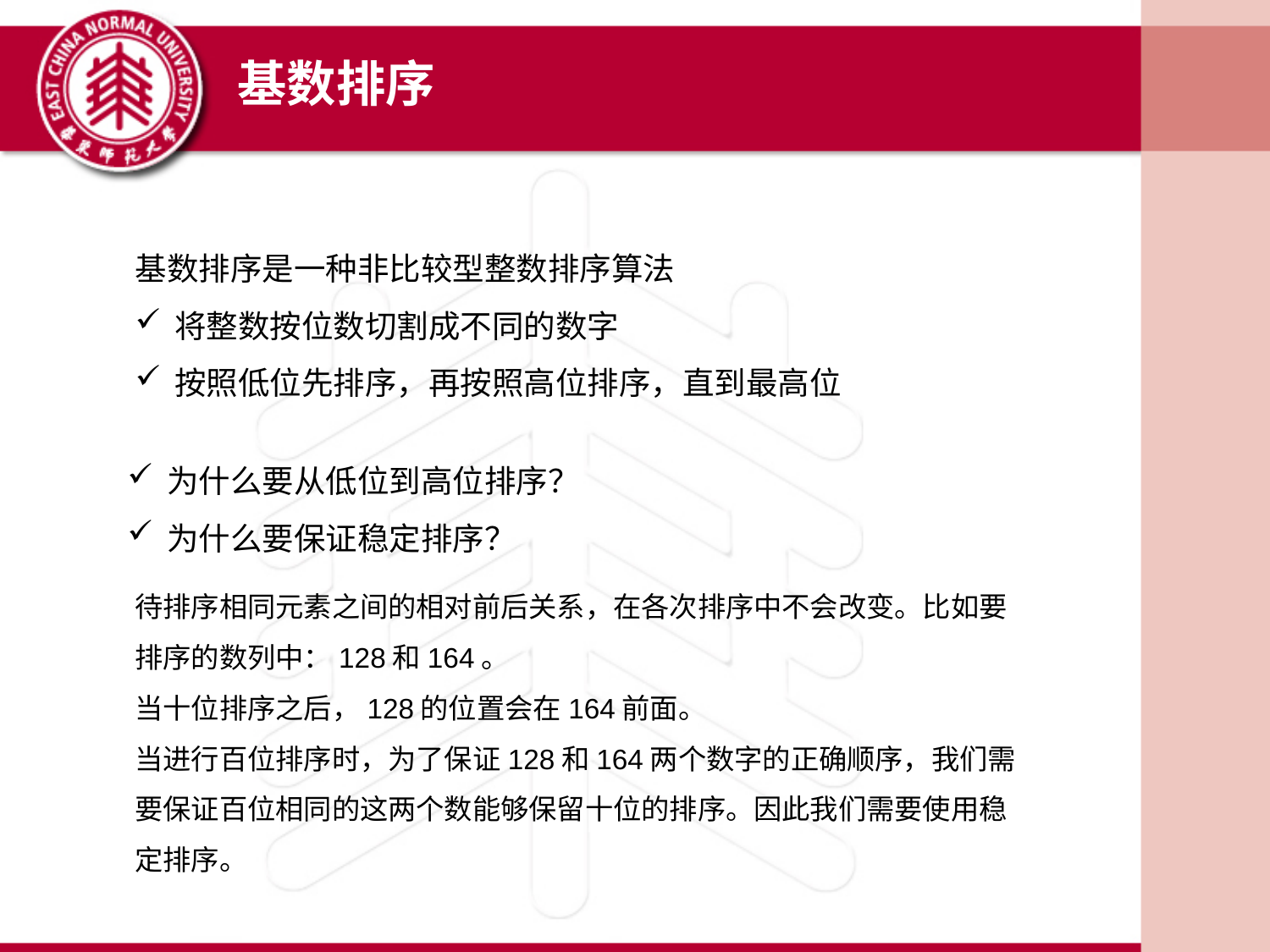

基数排序
基数排序是一种非比较型整数排序算法
将整数按位数切割成不同的数字
按照低位先排序，再按照高位排序，直到最高位
为什么要从低位到高位排序？
为什么要保证稳定排序？
待排序相同元素之间的相对前后关系，在各次排序中不会改变。比如要排序的数列中：128和164。
当十位排序之后，128的位置会在164前面。
当进行百位排序时，为了保证128和164两个数字的正确顺序，我们需要保证百位相同的这两个数能够保留十位的排序。因此我们需要使用稳定排序。